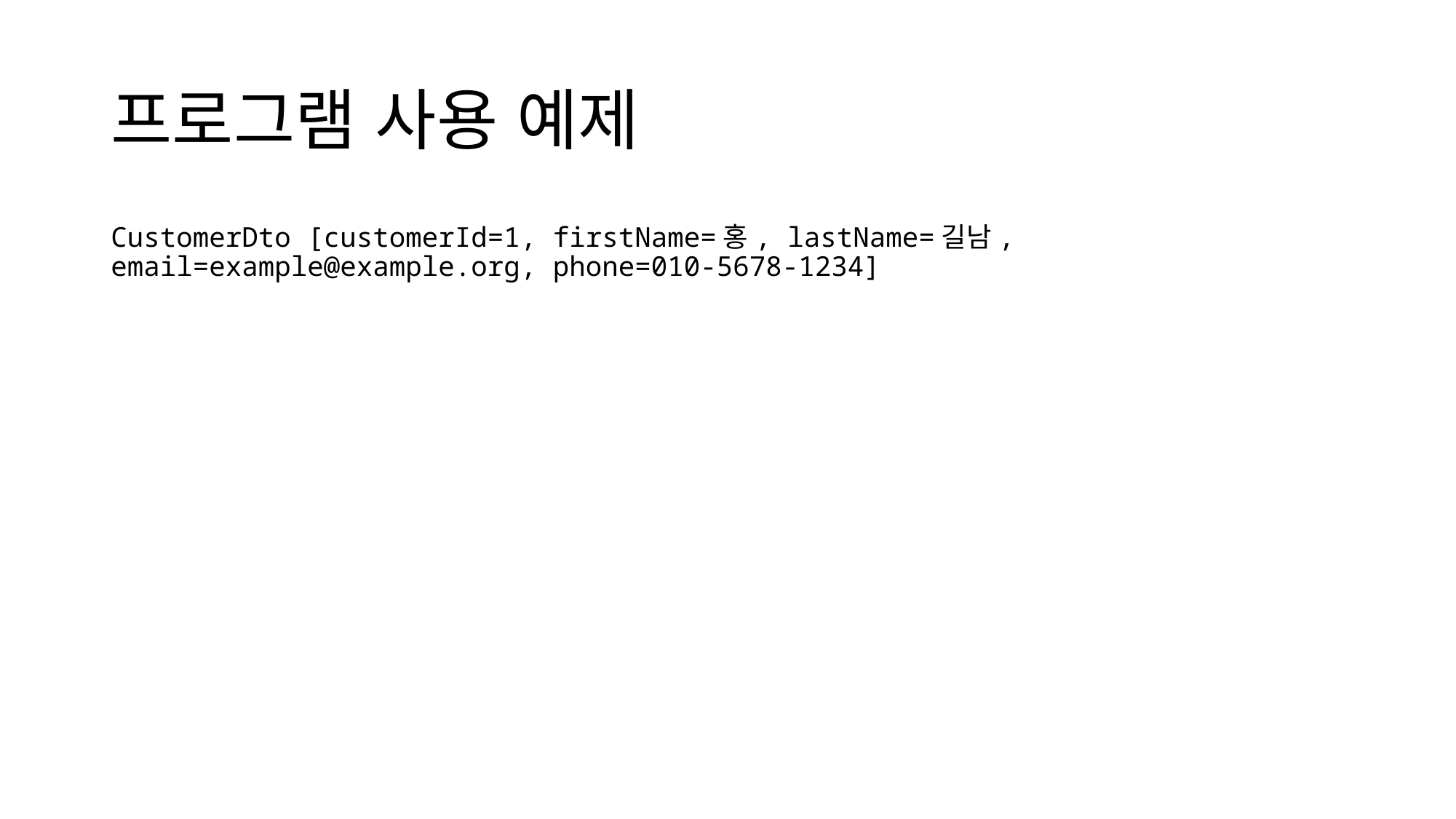

# 프로그램 사용 예제
CustomerDto [customerId=1, firstName=홍, lastName=길남, email=example@example.org, phone=010-5678-1234]